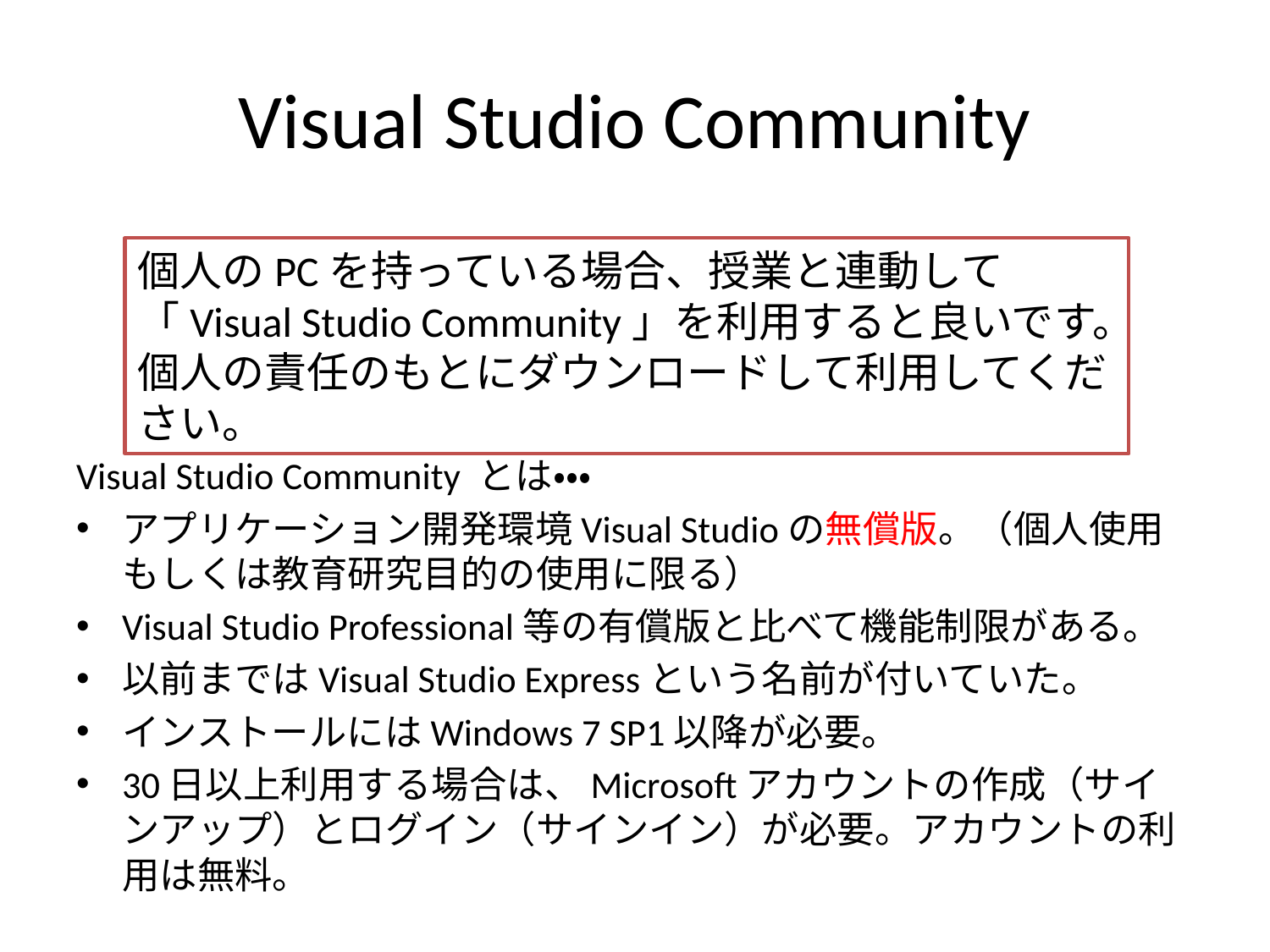

# Visual Studio Community
個人のPCを持っている場合、授業と連動して
「Visual Studio Community」を利用すると良いです。
個人の責任のもとにダウンロードして利用してください。
Visual Studio Community とは・・・
アプリケーション開発環境Visual Studioの無償版。（個人使用もしくは教育研究目的の使用に限る）
Visual Studio Professional等の有償版と比べて機能制限がある。
以前まではVisual Studio Expressという名前が付いていた。
インストールにはWindows 7 SP1以降が必要。
30日以上利用する場合は、Microsoftアカウントの作成（サインアップ）とログイン（サインイン）が必要。アカウントの利用は無料。